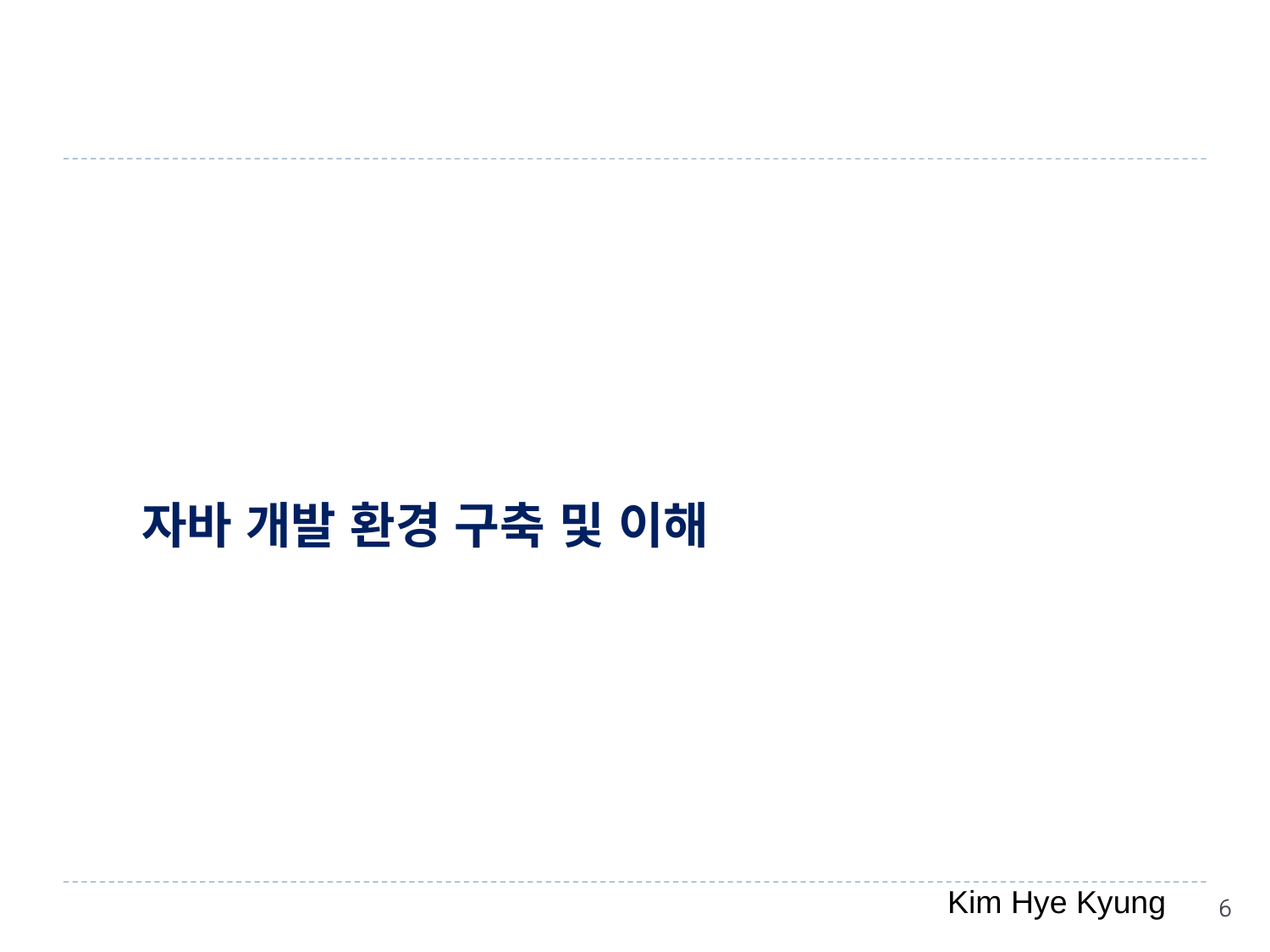

자바 개발 환경 구축 및 이해

6